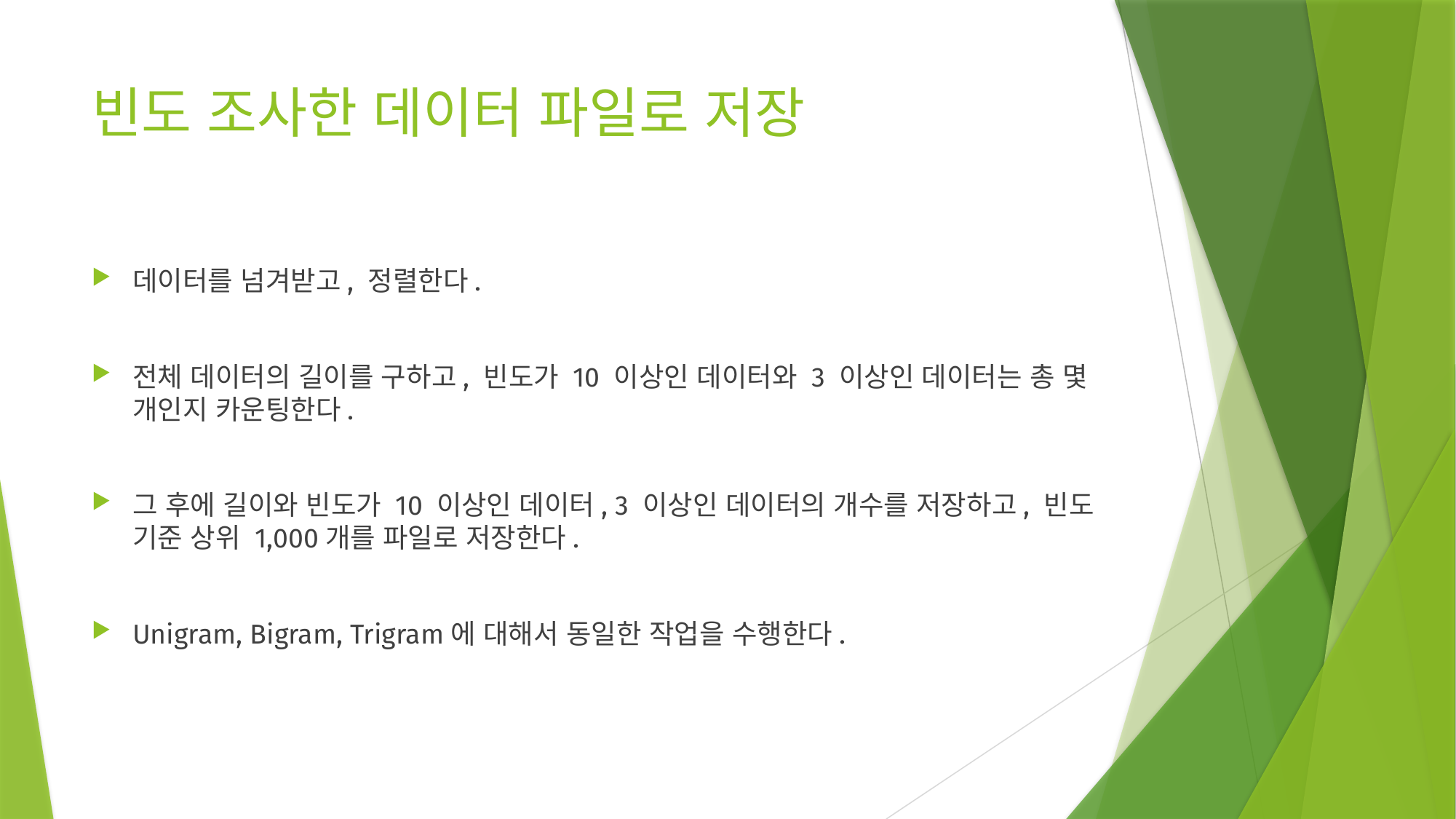

# 빈도 조사한 데이터 파일로 저장
데이터를 넘겨받고, 정렬한다.

전체 데이터의 길이를 구하고, 빈도가 10 이상인 데이터와 3 이상인 데이터는 총 몇 개인지 카운팅한다.

그 후에 길이와 빈도가 10 이상인 데이터, 3 이상인 데이터의 개수를 저장하고, 빈도 기준 상위 1,000개를 파일로 저장한다.

Unigram, Bigram, Trigram에 대해서 동일한 작업을 수행한다.